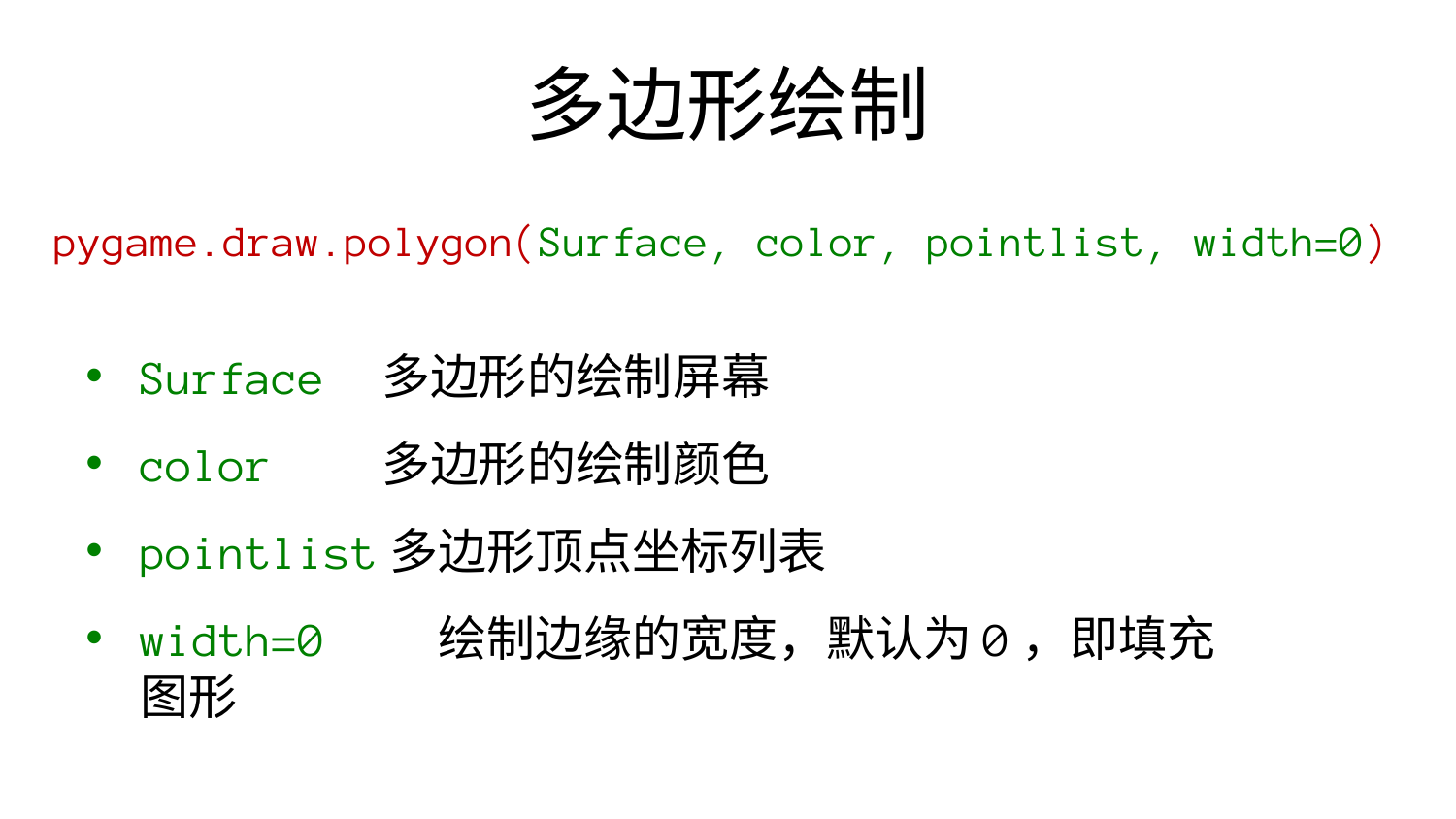

# 多边形绘制
pygame.draw.polygon(Surface, color, pointlist, width=0)
Surface
color
pointlist多边形顶点坐标列表
width=0	绘制边缘的宽度，默认为0，即填充图形
多边形的绘制屏幕 多边形的绘制颜色